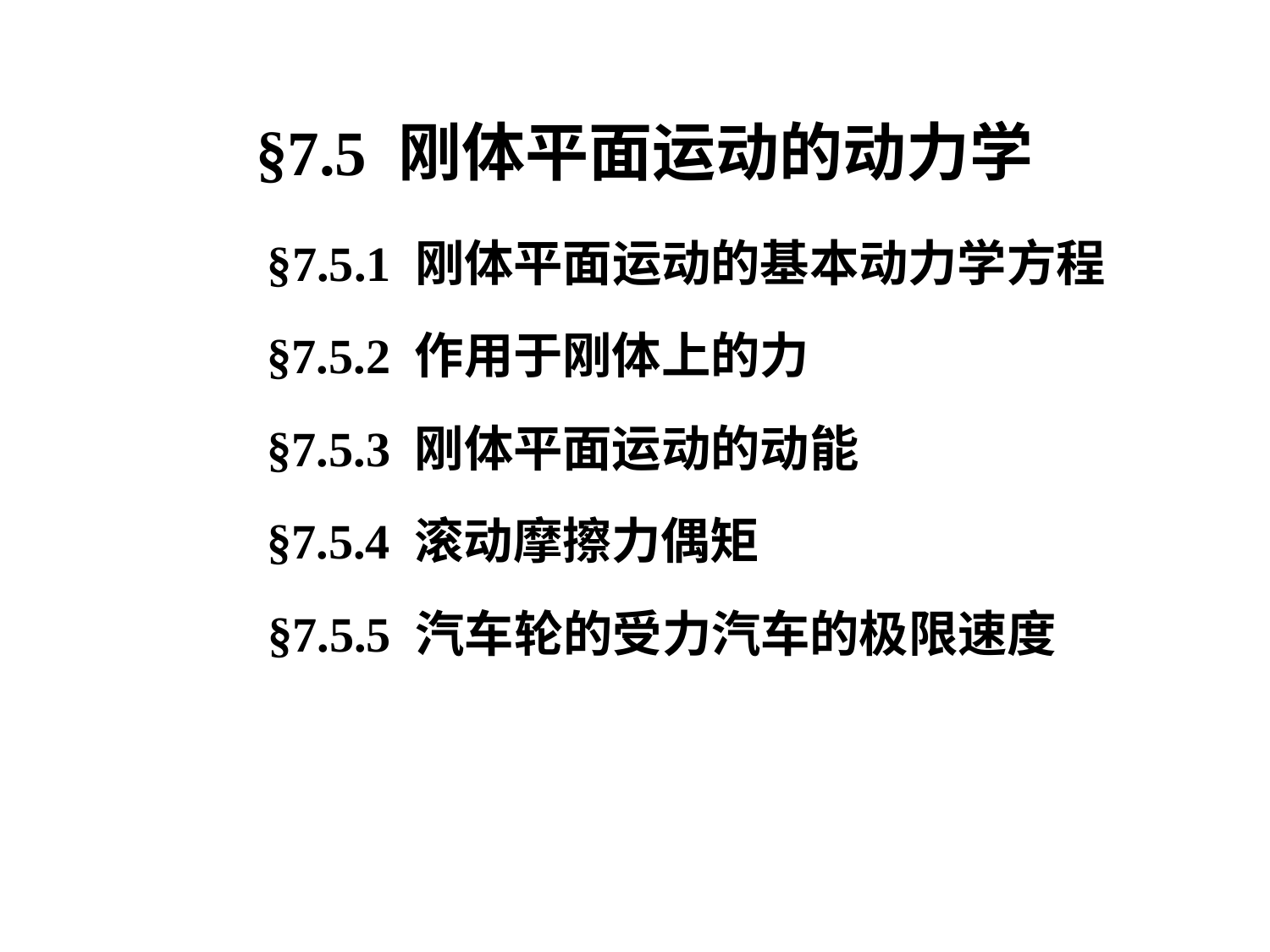

§7.5 刚体平面运动的动力学
§7.5.1 刚体平面运动的基本动力学方程
§7.5.2 作用于刚体上的力
§7.5.3 刚体平面运动的动能
§7.5.4 滚动摩擦力偶矩
§7.5.5 汽车轮的受力汽车的极限速度